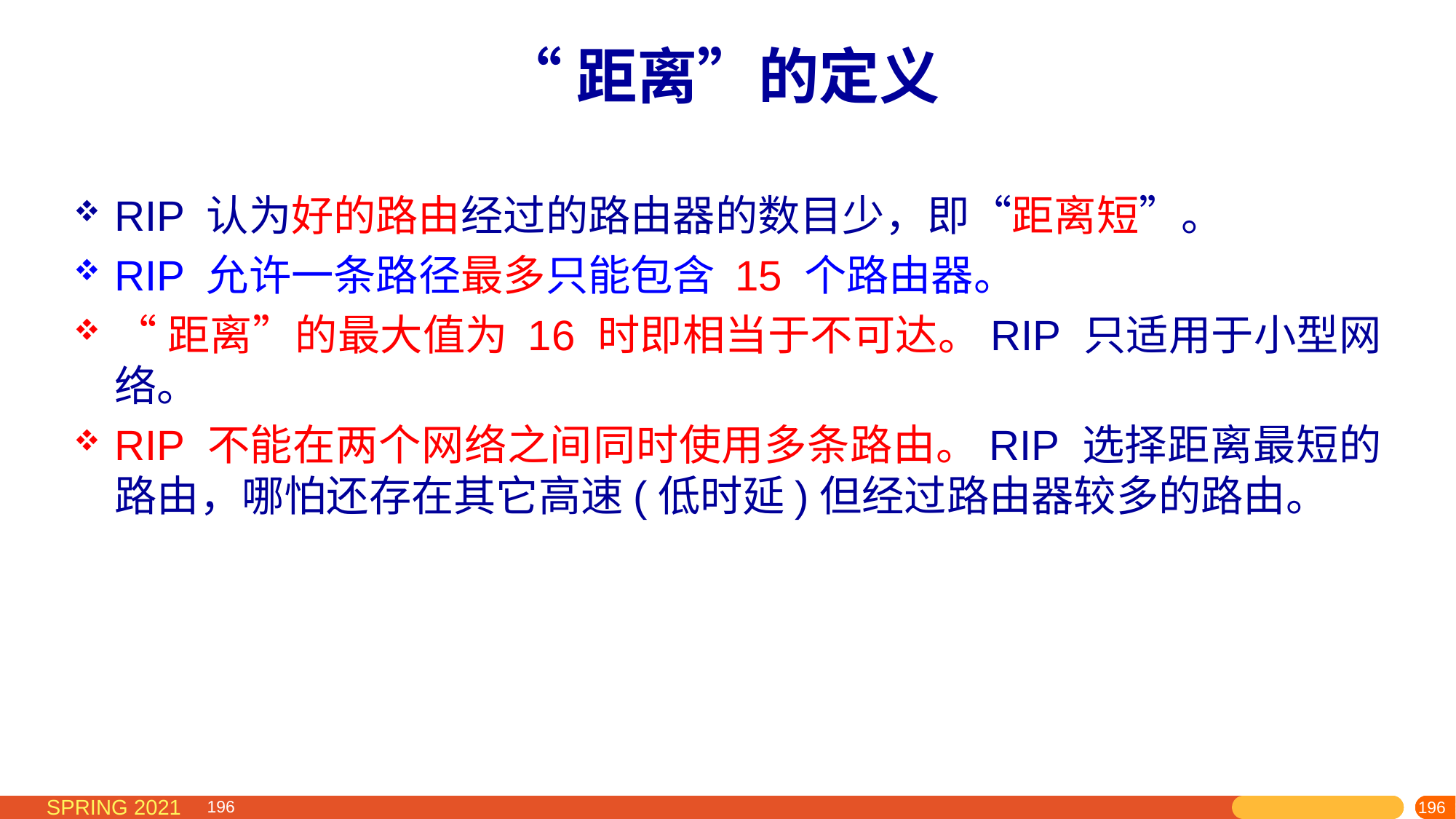

# “距离”的定义
RIP 认为好的路由经过的路由器的数目少，即“距离短”。
RIP 允许一条路径最多只能包含 15 个路由器。
“距离”的最大值为 16 时即相当于不可达。RIP 只适用于小型网络。
RIP 不能在两个网络之间同时使用多条路由。RIP 选择距离最短的路由，哪怕还存在其它高速(低时延)但经过路由器较多的路由。